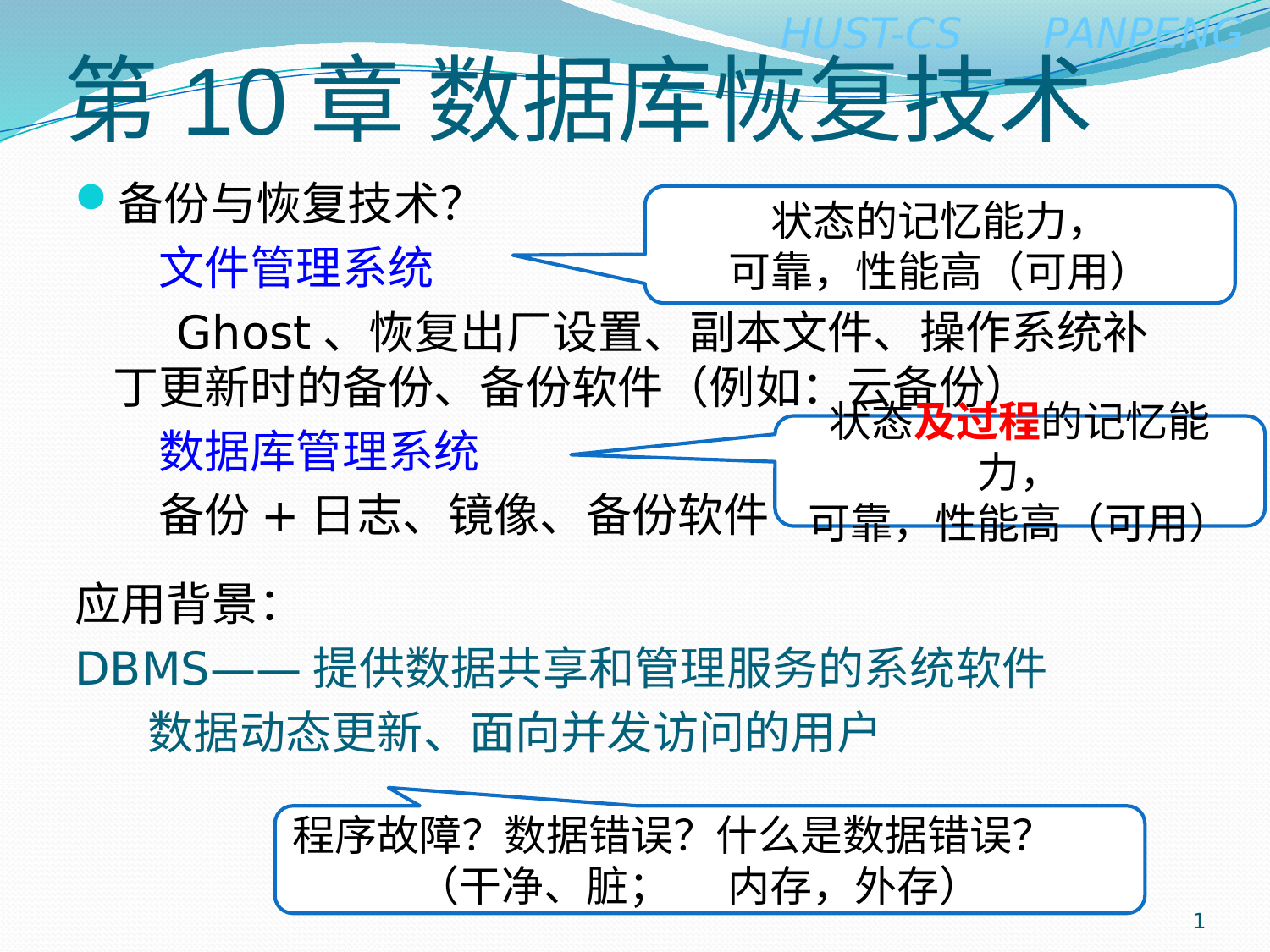

# 第10章 数据库恢复技术
备份与恢复技术？
       文件管理系统
       Ghost、恢复出厂设置、副本文件、操作系统补丁更新时的备份、备份软件（例如：云备份）
       数据库管理系统
       备份+日志、镜像、备份软件

应用背景：
DBMS——提供数据共享和管理服务的系统软件
      数据动态更新、面向并发访问的用户
状态的记忆能力，
可靠，性能高（可用）
状态及过程的记忆能力，
可靠，性能高（可用）
程序故障？数据错误？什么是数据错误？
            （干净、脏；      内存，外存）
1